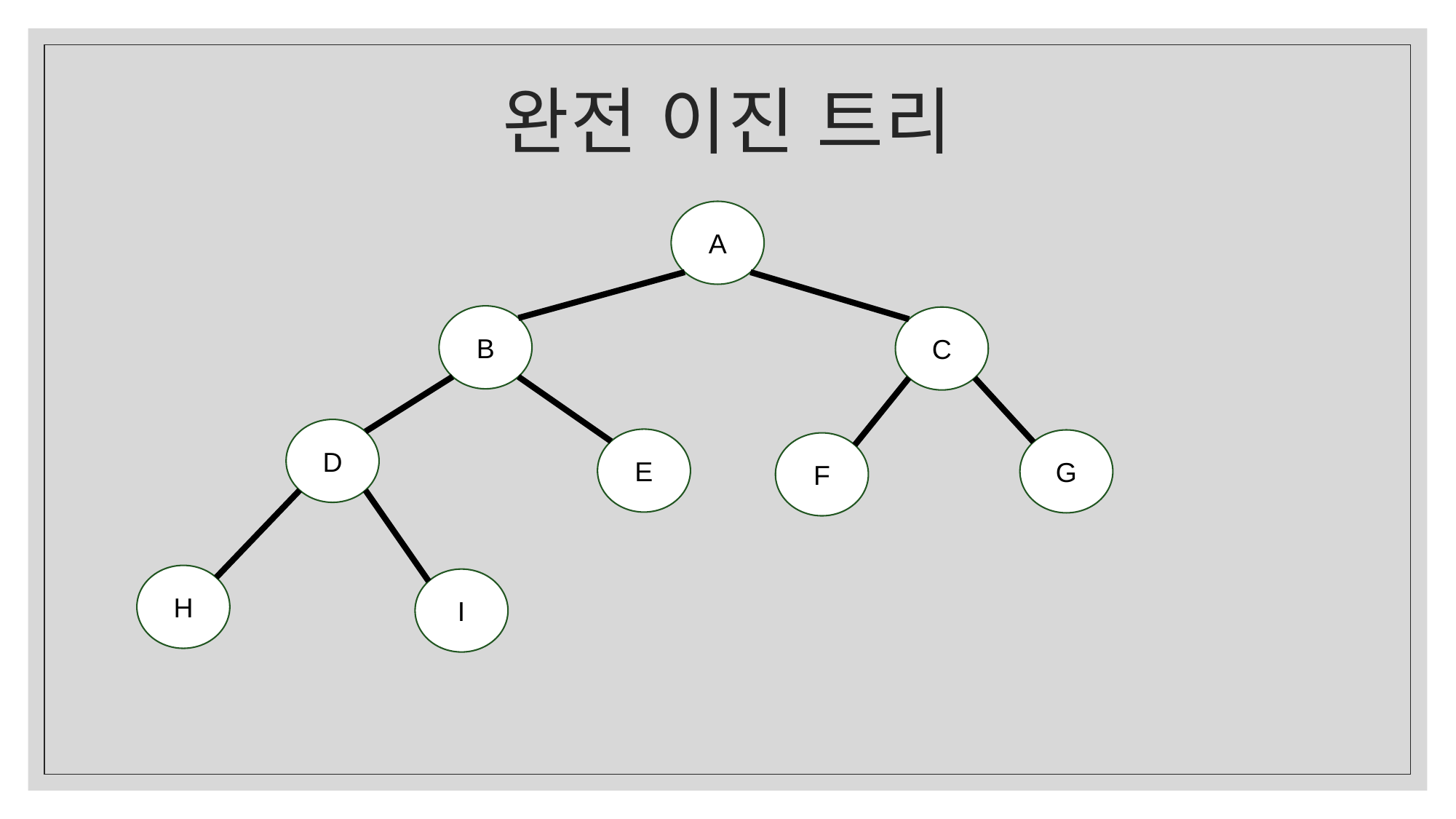

# 완전 이진 트리
A
B
C
D
E
G
F
H
I